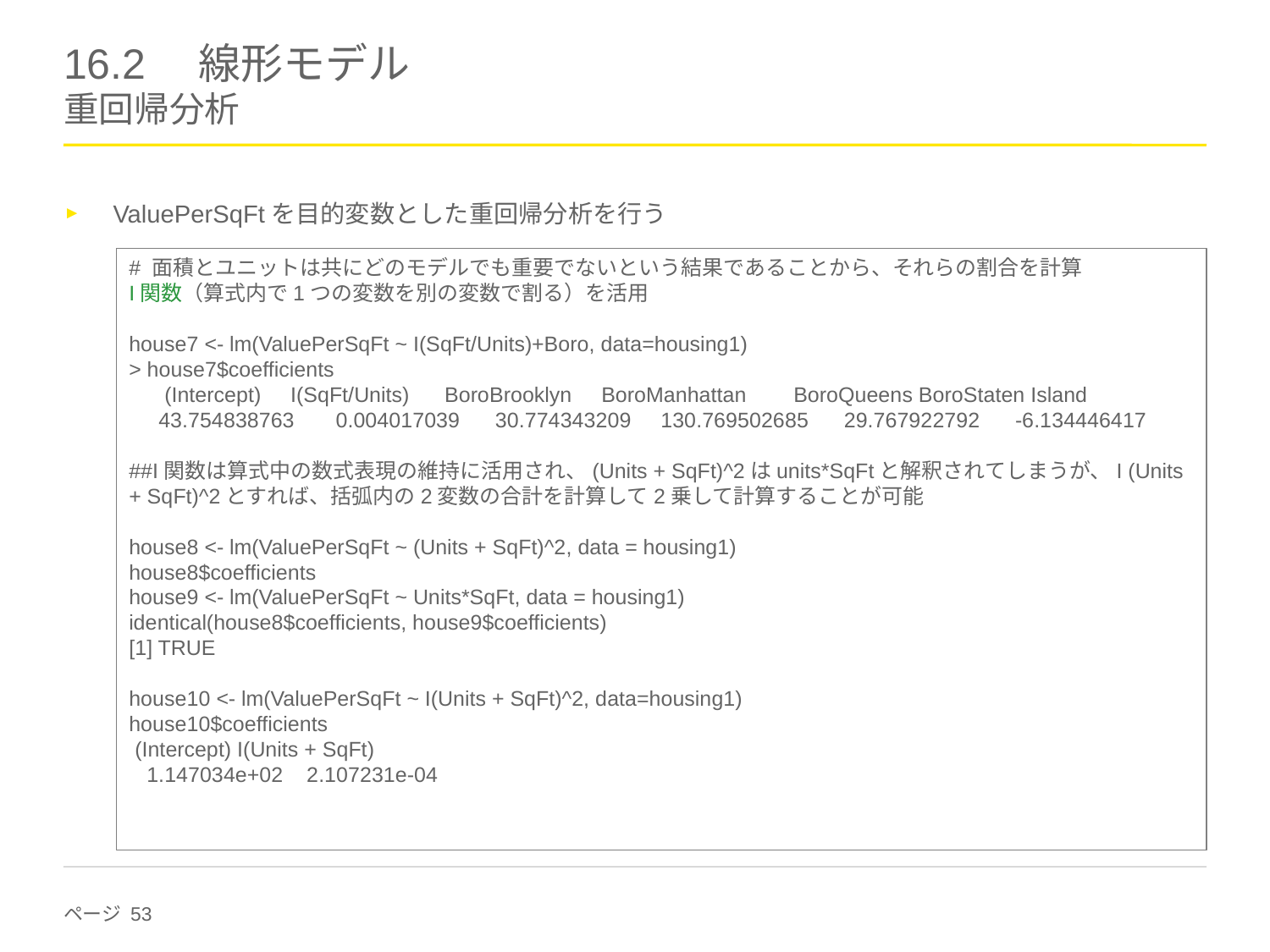

# 16.2　線形モデル 重回帰分析
ValuePerSqFtを目的変数とした重回帰分析を行う
# 面積とユニットは共にどのモデルでも重要でないという結果であることから、それらの割合を計算
I関数（算式内で1つの変数を別の変数で割る）を活用

house7 <- lm(ValuePerSqFt ~ I(SqFt/Units)+Boro, data=housing1)
> house7$coefficients
      (Intercept)     I(SqFt/Units)      BoroBrooklyn     BoroManhattan        BoroQueens BoroStaten Island
     43.754838763       0.004017039      30.774343209     130.769502685      29.767922792      -6.134446417

##I関数は算式中の数式表現の維持に活用され、(Units + SqFt)^2はunits*SqFtと解釈されてしまうが、I (Units + SqFt)^2とすれば、括弧内の2変数の合計を計算して2乗して計算することが可能

house8 <- lm(ValuePerSqFt ~ (Units + SqFt)^2, data = housing1)
house8$coefficients
house9 <- lm(ValuePerSqFt ~ Units*SqFt, data = housing1)
identical(house8$coefficients, house9$coefficients)
[1] TRUE

house10 <- lm(ValuePerSqFt ~ I(Units + SqFt)^2, data=housing1)
house10$coefficients
 (Intercept) I(Units + SqFt)
   1.147034e+02    2.107231e-04